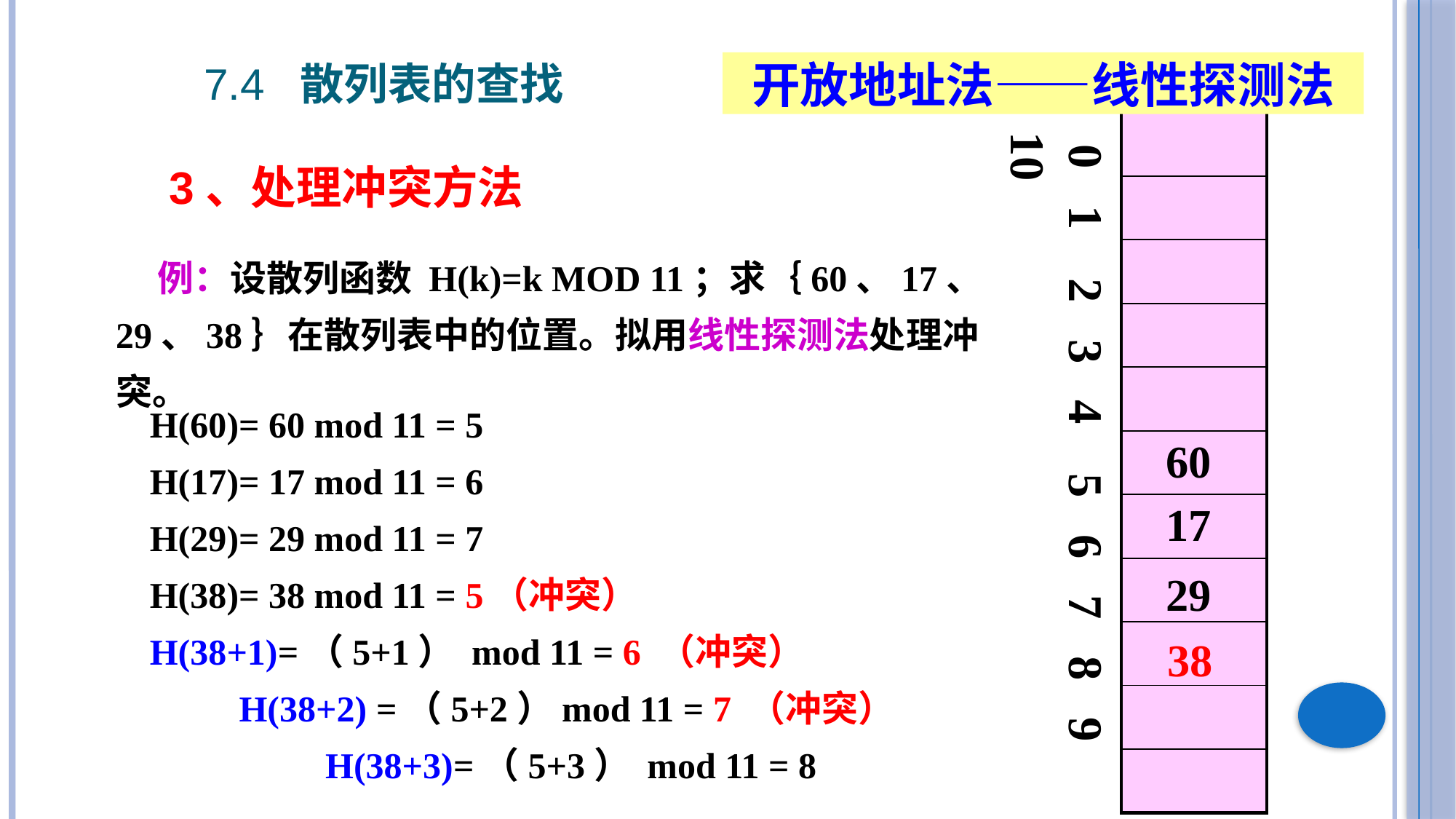

7.4  散列表的查找
开放地址法——线性探测法
|  |
| --- |
|  |
|  |
|  |
|  |
|  |
|  |
|  |
|  |
|  |
|  |
 0   1    2   3   4    5   6   7   8   9  10
3、处理冲突方法
    例：设散列函数 H(k)=k MOD 11；求｛60、17、29、38｝在散列表中的位置。拟用线性探测法处理冲突。
H(60)= 60 mod 11 = 5
H(17)= 17 mod 11 = 6
H(29)= 29 mod 11 = 7
H(38)= 38 mod 11 = 5（冲突）
H(38+1)=（5+1） mod 11 = 6 （冲突）
H(38+2) =（5+2）mod 11 = 7 （冲突）
H(38+3)=（5+3） mod 11 = 8
60
17
29
38